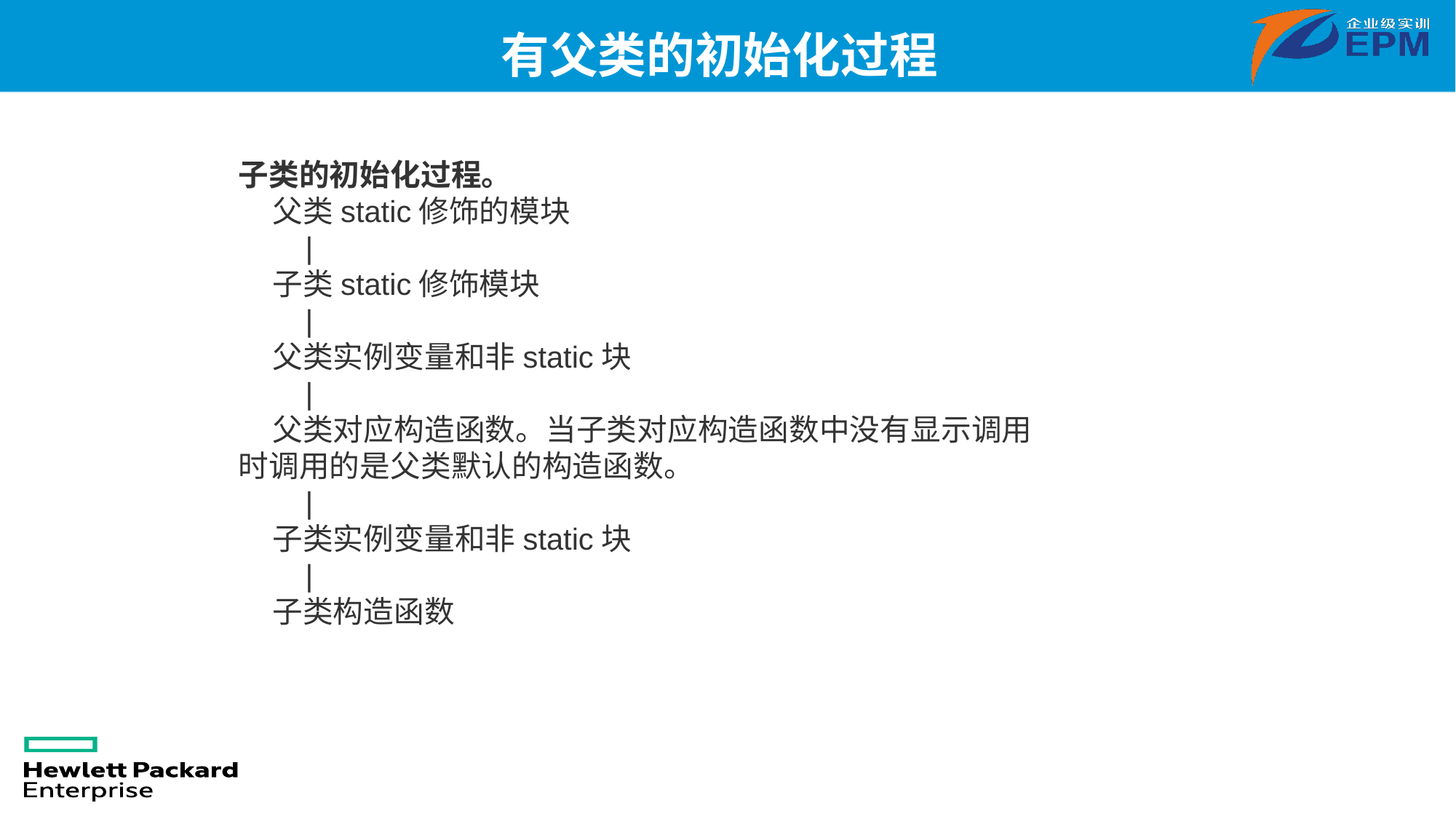

有父类的初始化过程
子类的初始化过程。
    父类static修饰的模块
        |
    子类static修饰模块
        |
    父类实例变量和非static块
        |
    父类对应构造函数。当子类对应构造函数中没有显示调用时调用的是父类默认的构造函数。
        |
    子类实例变量和非static块
        |
    子类构造函数